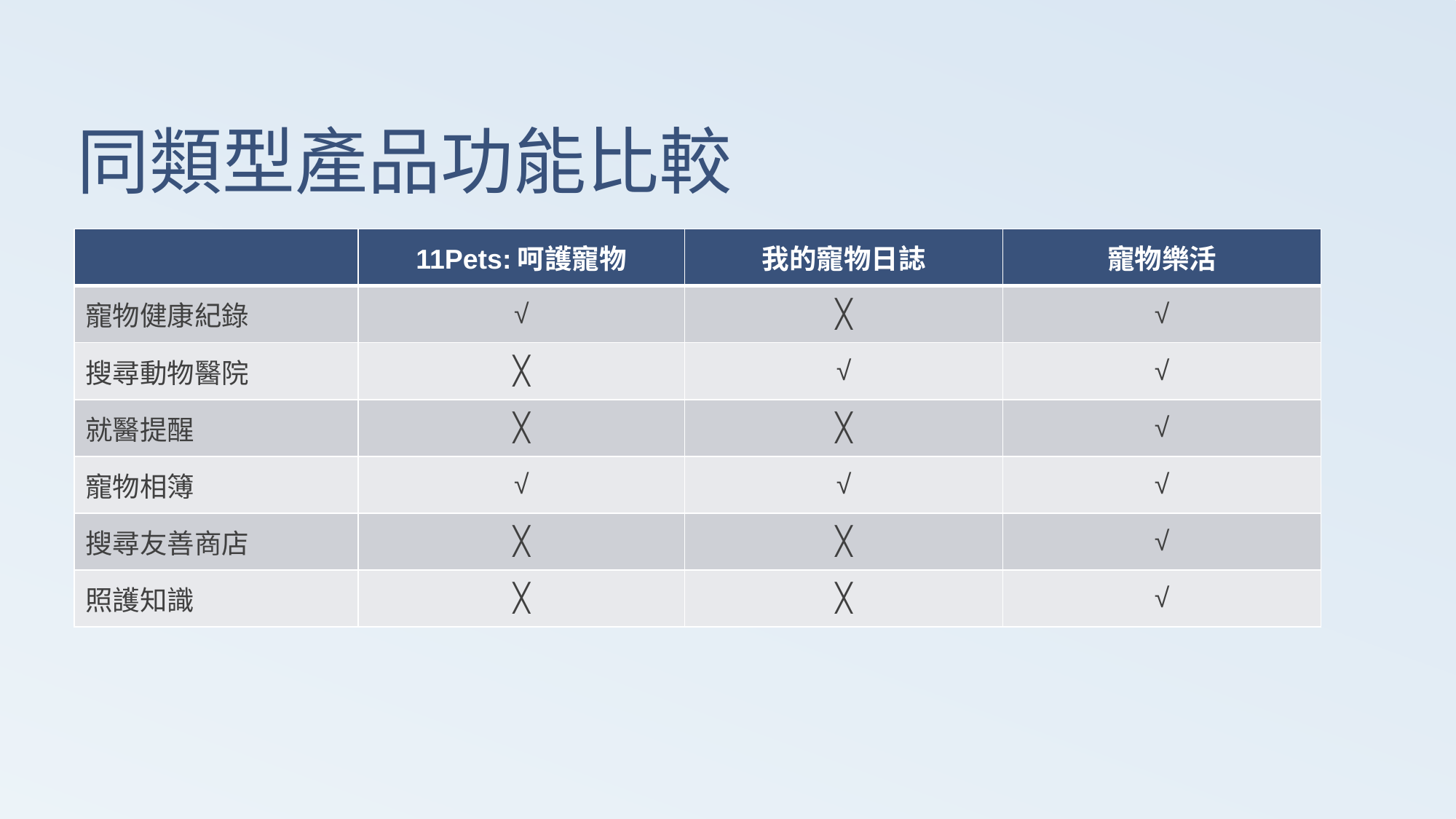

# 同類型產品功能比較

|  | 11Pets:呵護寵物 | 我的寵物日誌 | 寵物樂活 |
| --- | --- | --- | --- |
| 寵物健康紀錄 | √ | ╳ | √ |
| 搜尋動物醫院 | ╳ | √ | √ |
| 就醫提醒 | ╳ | ╳ | √ |
| 寵物相簿 | √ | √ | √ |
| 搜尋友善商店 | ╳ | ╳ | √ |
| 照護知識 | ╳ | ╳ | √ |